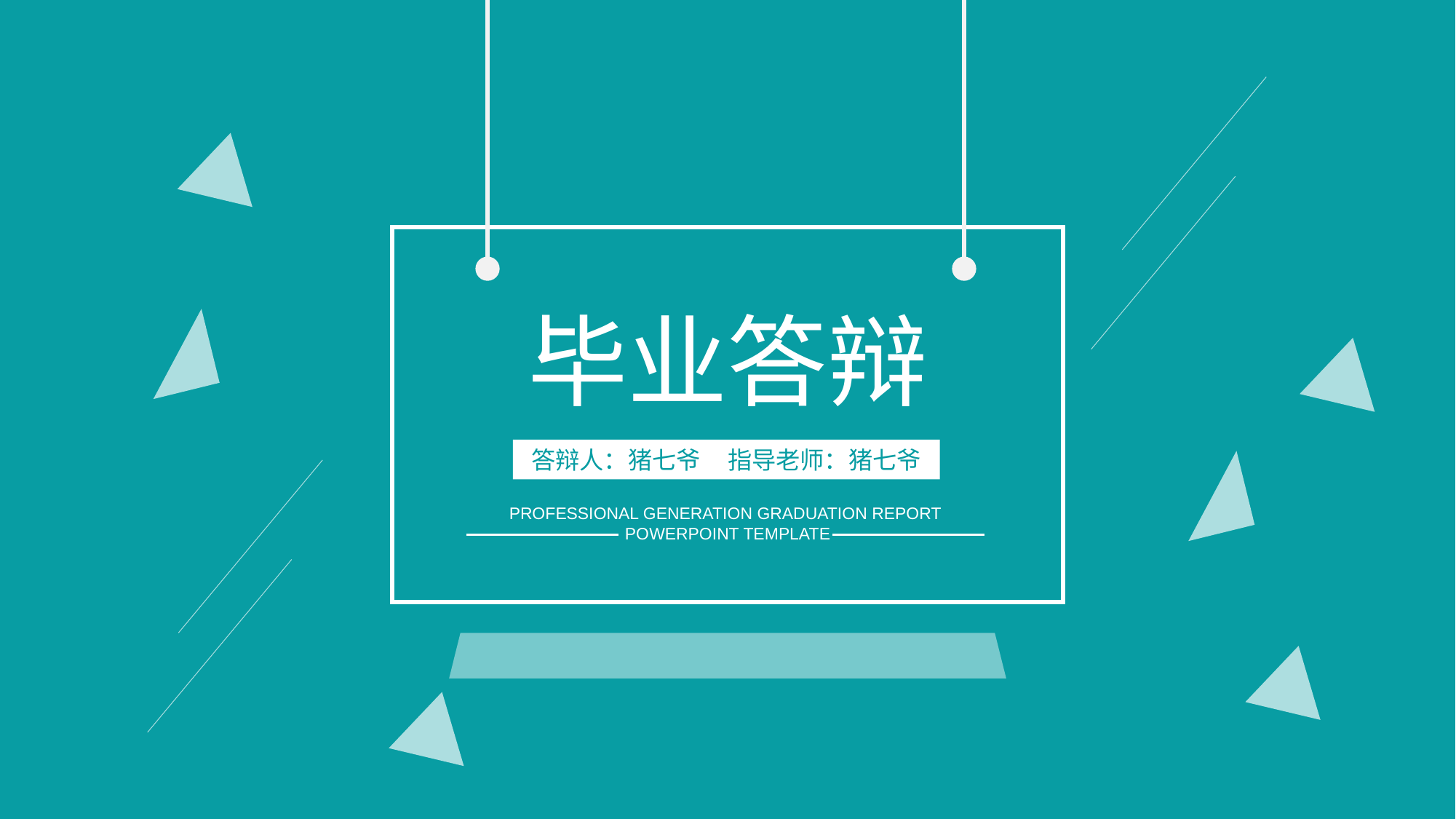

毕业答辩

答辩人：猪七爷     指导老师：猪七爷

PROFESSIONAL GENERATION GRADUATION REPORT  POWERPOINT TEMPLATE